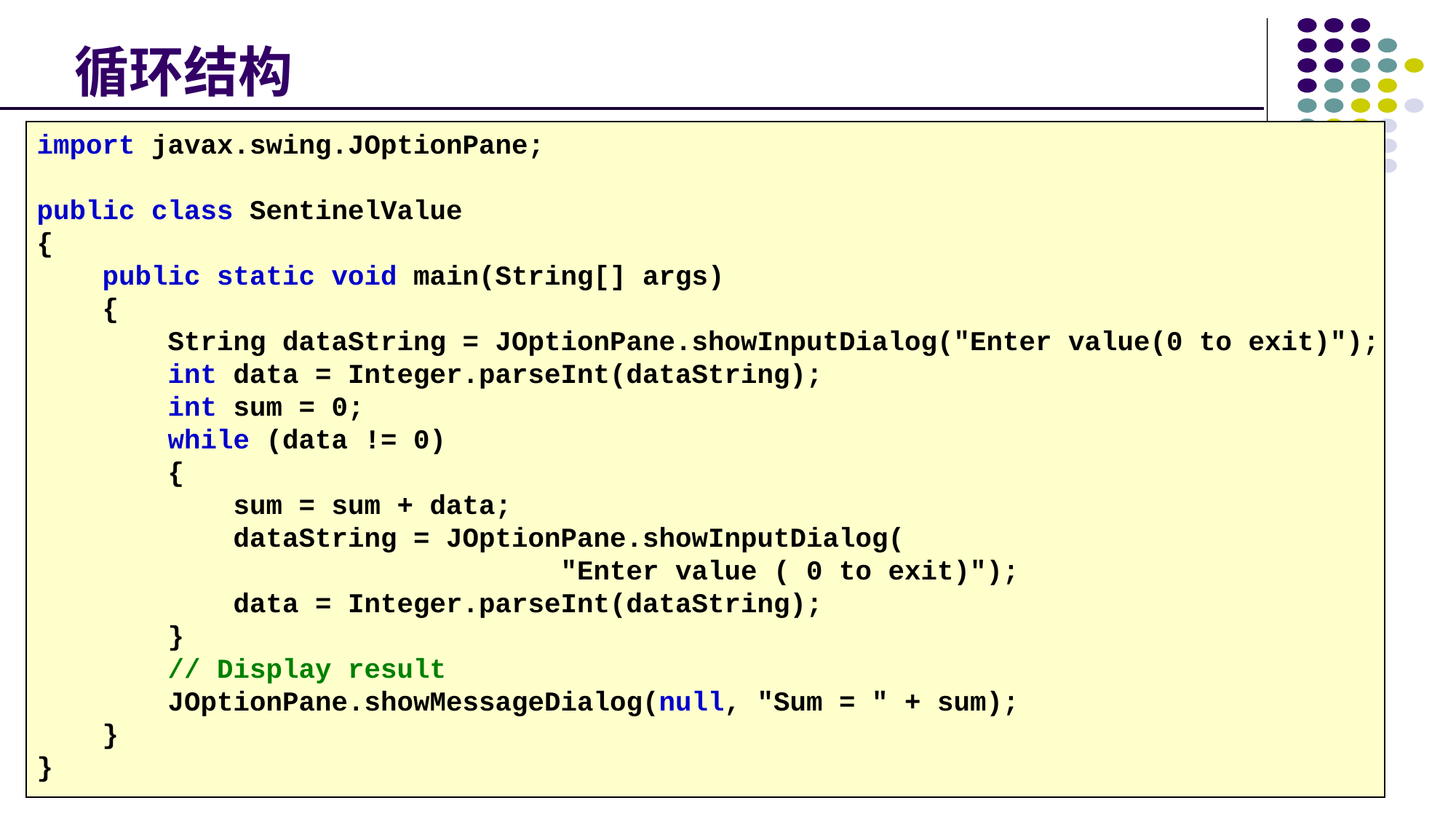

循环结构
import javax.swing.JOptionPane;

public class SentinelValue
{
    public static void main(String[] args)
    {
        String dataString = JOptionPane.showInputDialog("Enter value(0 to exit)");
        int data = Integer.parseInt(dataString);
        int sum = 0;
        while (data != 0)
        {
            sum = sum + data;
            dataString = JOptionPane.showInputDialog(
                                "Enter value ( 0 to exit)");
            data = Integer.parseInt(dataString);
        }
        // Display result
        JOptionPane.showMessageDialog(null, "Sum = " + sum);
    }
}